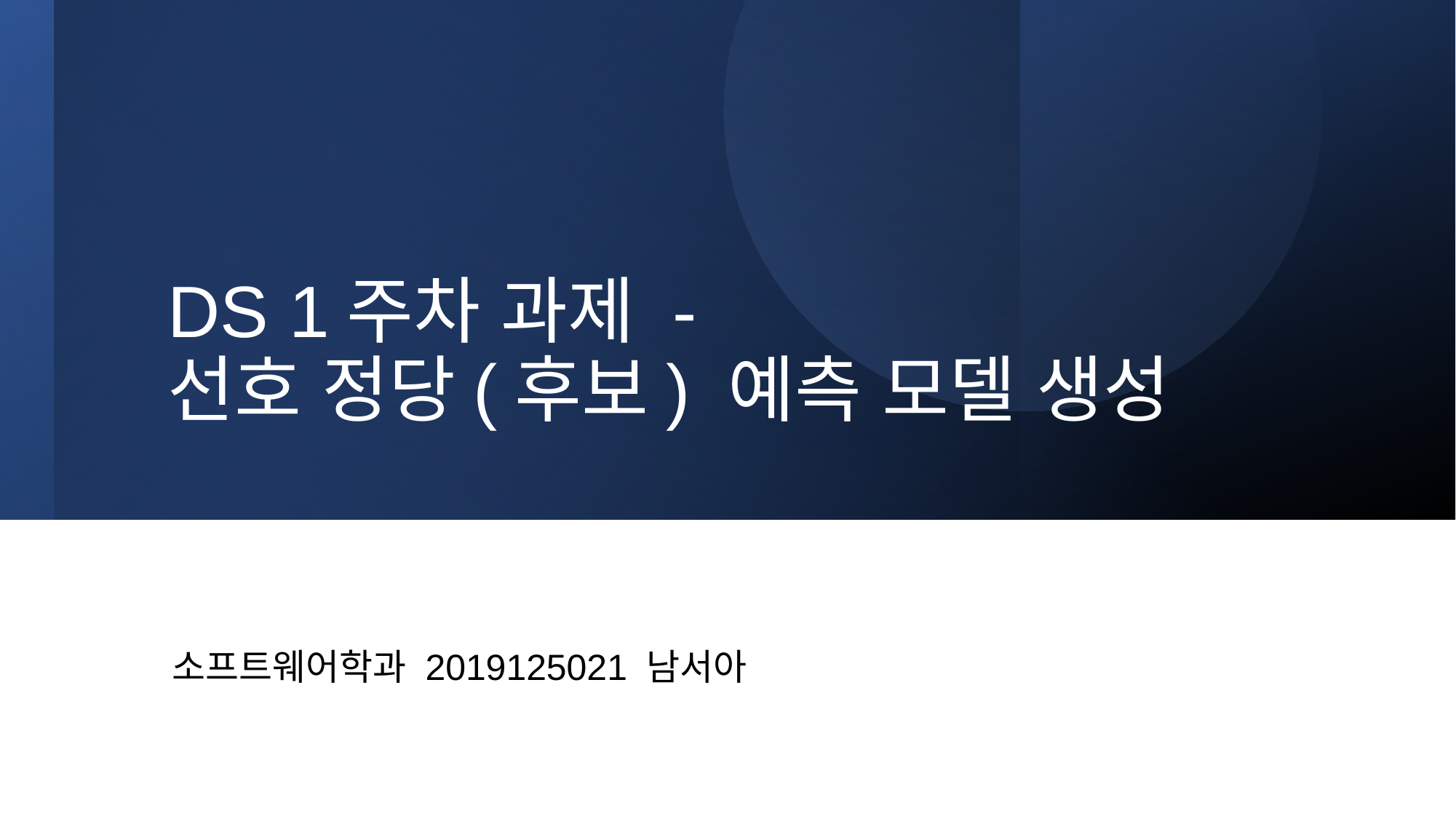

# DS 1주차 과제 - 선호 정당(후보) 예측 모델 생성
소프트웨어학과 2019125021 남서아